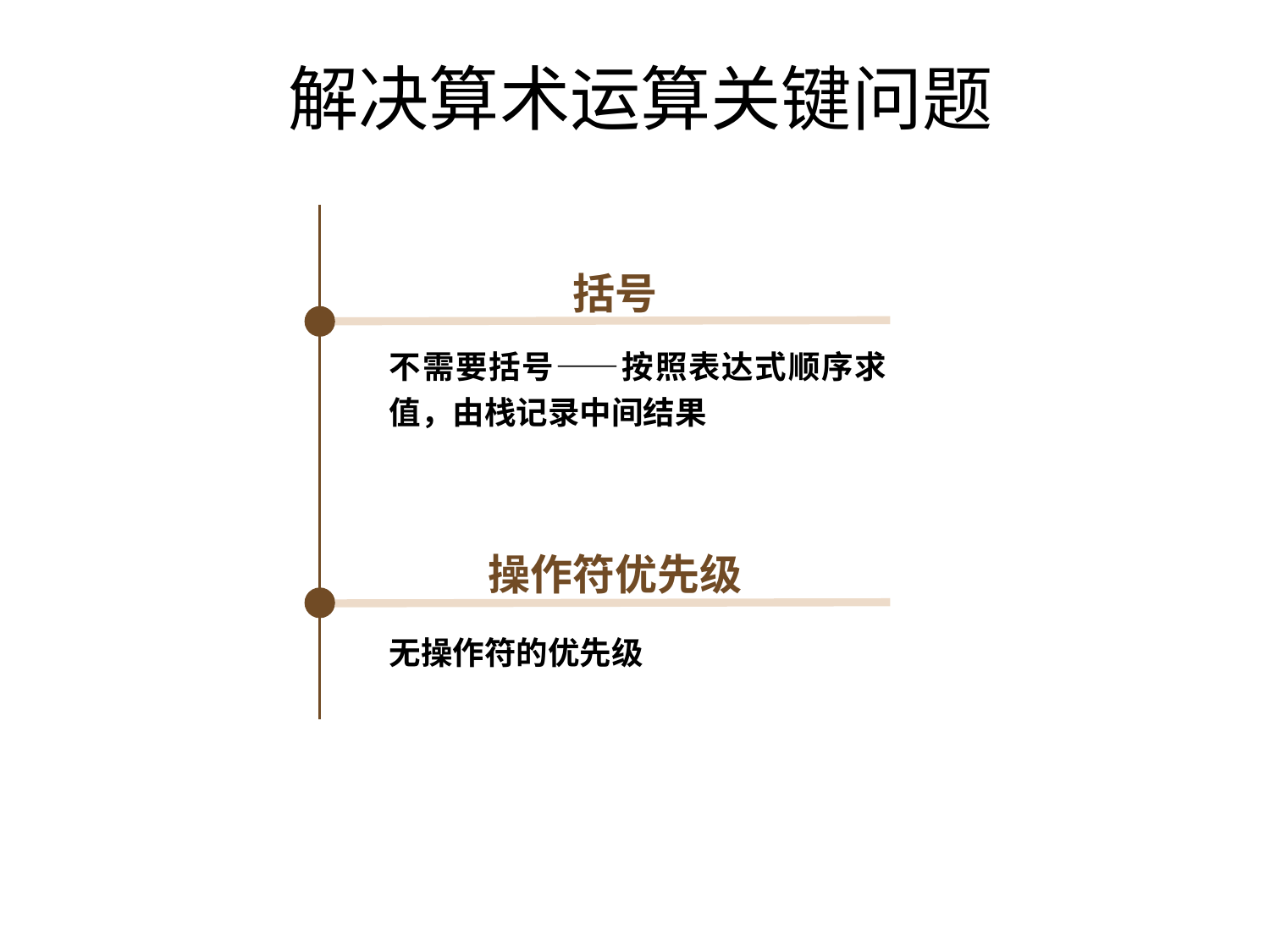

# 解决算术运算关键问题
括号

不需要括号——按照表达式顺序求值，由栈记录中间结果

操作符优先级

无操作符的优先级